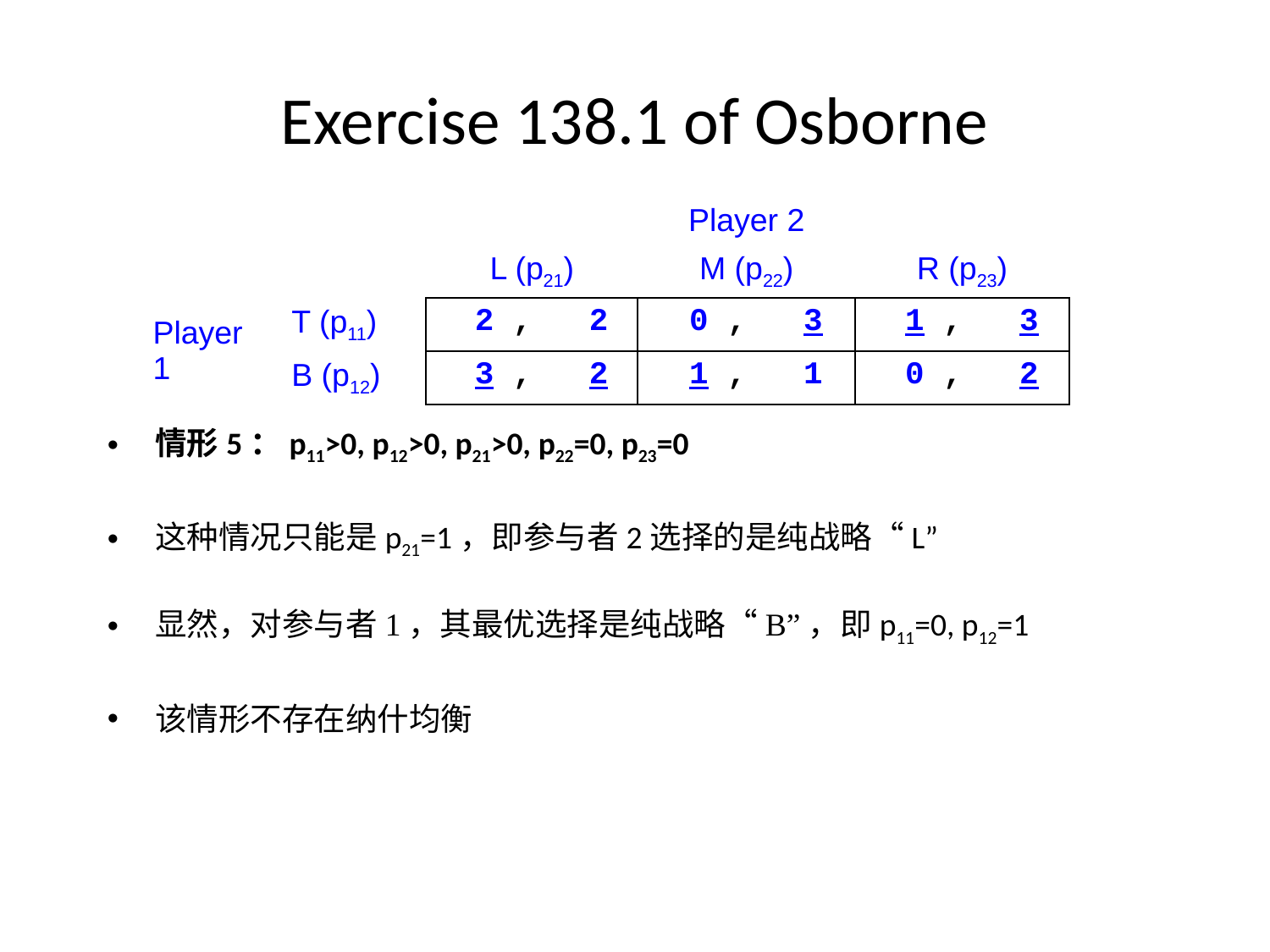

# Exercise 138.1 of Osborne
|  |  |  | Player 2 |  |
| --- | --- | --- | --- | --- |
|  |  | L (p21) | M (p22) | R (p23) |
| Player 1 | T (p11) | 2 , 2 | 0 , 3 | 1 , 3 |
|  | B (p12) | 3 , 2 | 1 , 1 | 0 , 2 |
情形5：p11>0, p12>0, p21>0, p22=0, p23=0

这种情况只能是p21=1，即参与者2选择的是纯战略“L”
显然，对参与者1，其最优选择是纯战略“B”，即p11=0, p12=1

该情形不存在纳什均衡